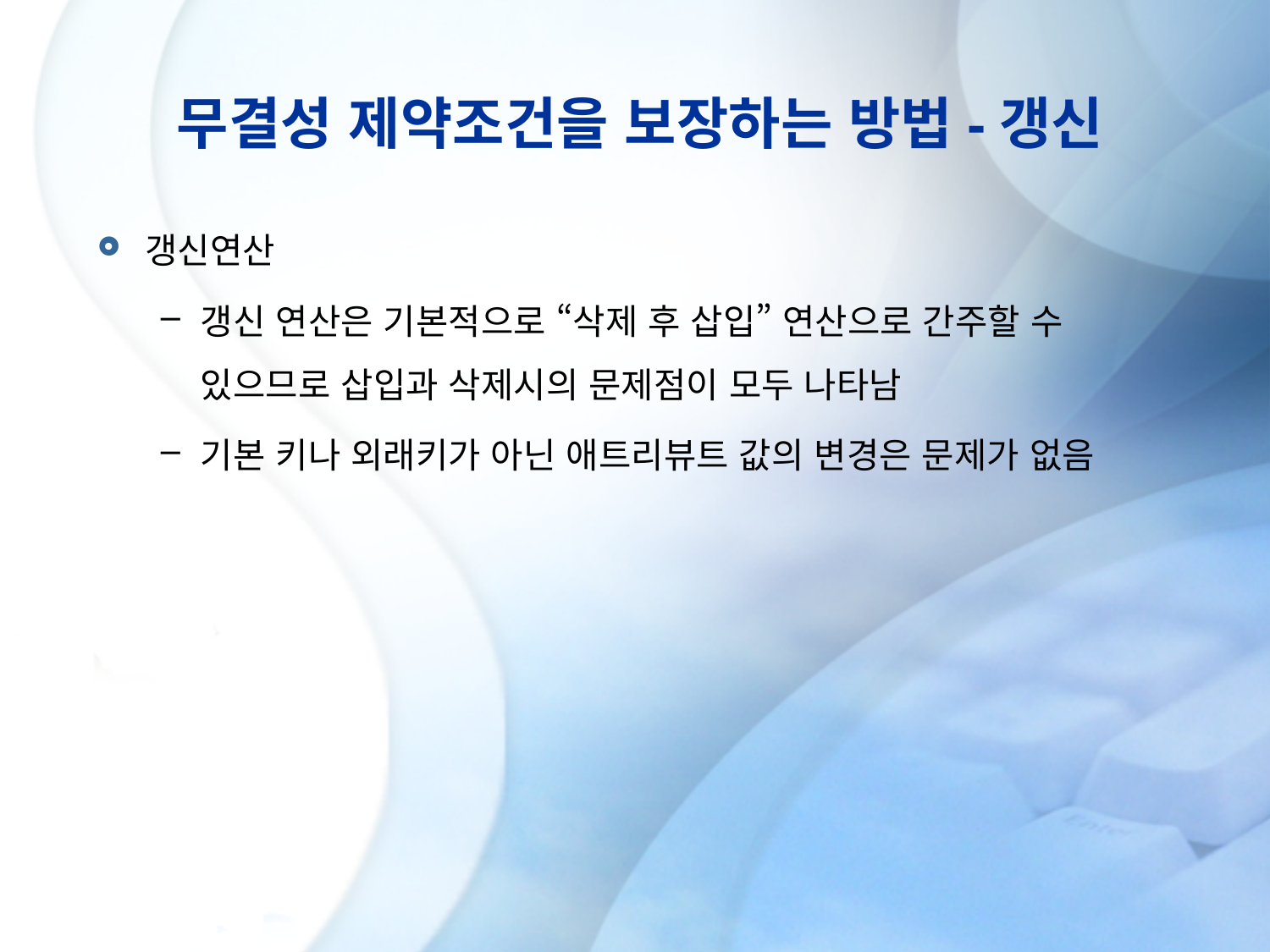

# 무결성 제약조건을 보장하는 방법-갱신
갱신연산
갱신 연산은 기본적으로 “삭제 후 삽입” 연산으로 간주할 수 있으므로 삽입과 삭제시의 문제점이 모두 나타남
기본 키나 외래키가 아닌 애트리뷰트 값의 변경은 문제가 없음